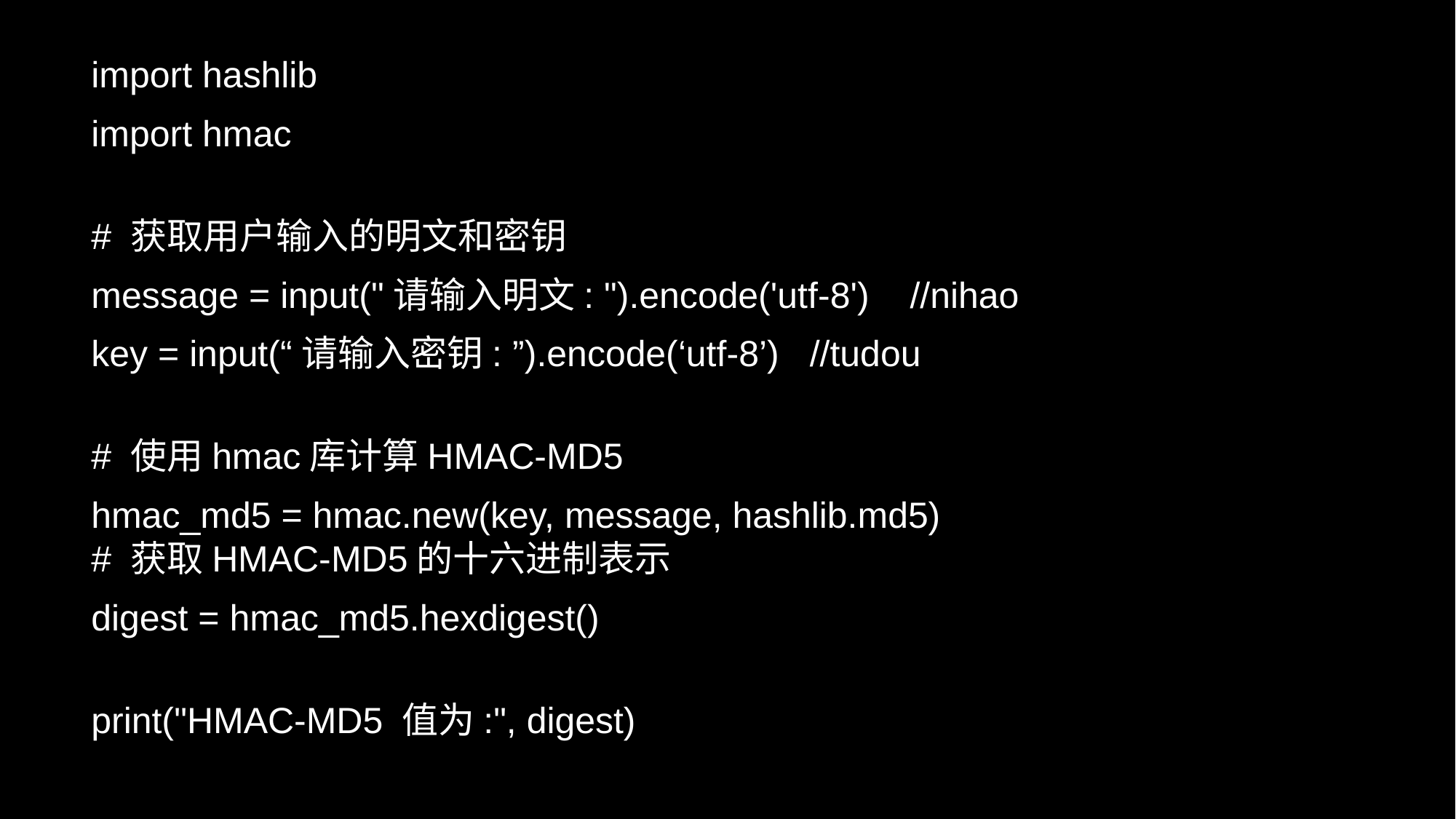

import hashlib
import hmac
# 获取用户输入的明文和密钥
message = input("请输入明文: ").encode('utf-8')    //nihao
key = input(“请输入密钥: ”).encode(‘utf-8’)   //tudou
# 使用hmac库计算HMAC-MD5
hmac_md5 = hmac.new(key, message, hashlib.md5)
# 获取HMAC-MD5的十六进制表示
digest = hmac_md5.hexdigest()
print("HMAC-MD5 值为:", digest)